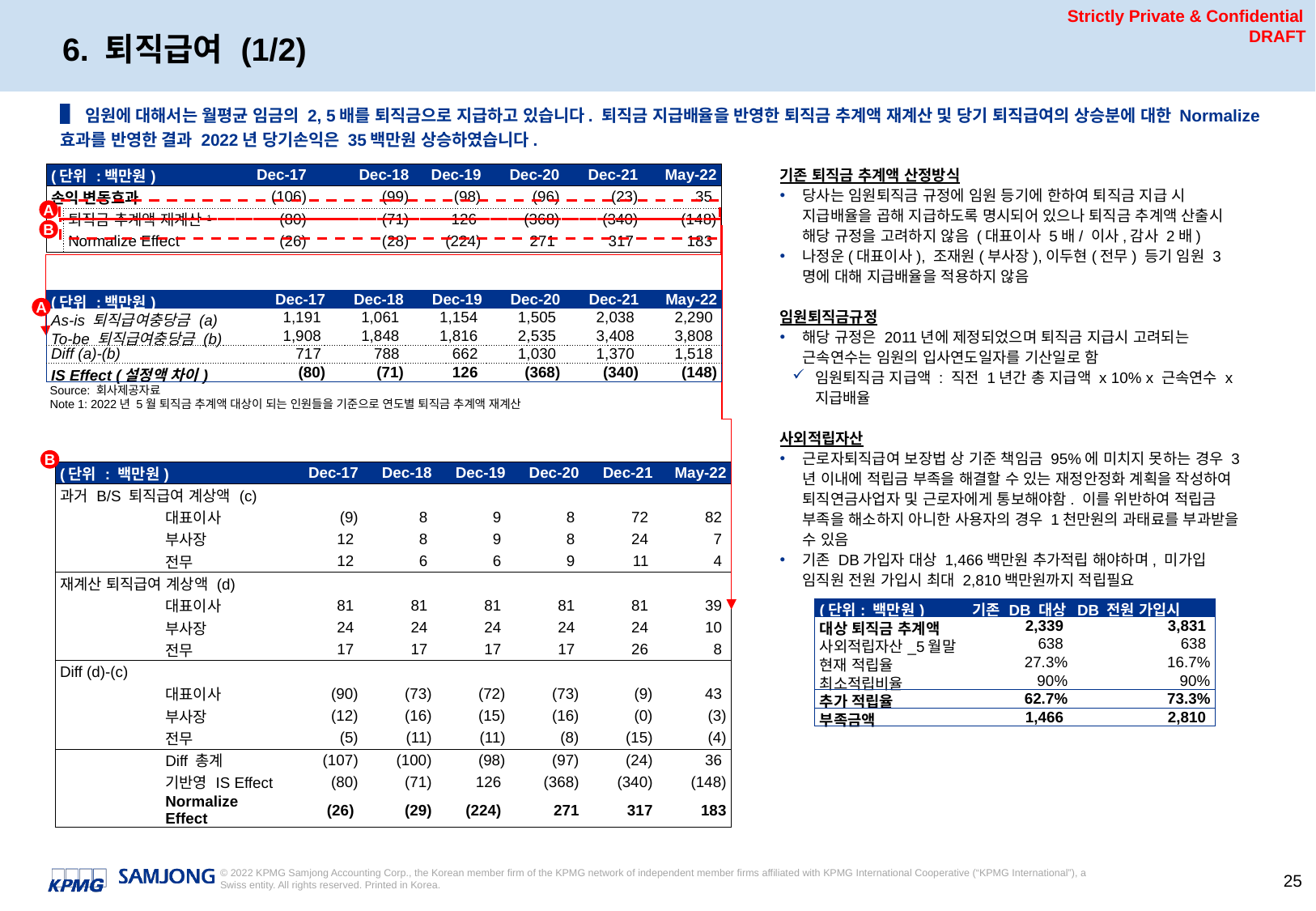

# 6. 퇴직급여 (1/2)
▌임원에 대해서는 월평균 임금의 2, 5배를 퇴직금으로 지급하고 있습니다. 퇴직금 지급배율을 반영한 퇴직금 추계액 재계산 및 당기 퇴직급여의 상승분에 대한 Normalize효과를 반영한 결과 2022년 당기손익은 35백만원 상승하였습니다.
| (단위 :백만원) |  | Dec-17 | Dec-18 | Dec-19 | Dec-20 | Dec-21 | May-22 |
| --- | --- | --- | --- | --- | --- | --- | --- |
| 손익 변동효과 |  | (106) | (99) | (98) | (96) | (23) | 35 |
|  | 퇴직금 추계액 재계산1 | (80) | (71) | 126 | (368) | (340) | (148) |
|  | Normalize Effect | (26) | (28) | (224) | 271 | 317 | 183 |
기존 퇴직금 추계액 산정방식
당사는 임원퇴직금 규정에 임원 등기에 한하여 퇴직금 지급 시 지급배율을 곱해 지급하도록 명시되어 있으나 퇴직금 추계액 산출시 해당 규정을 고려하지 않음 (대표이사 5배/ 이사,감사 2배)
나정운(대표이사), 조재원(부사장),이두현(전무) 등기 임원 3명에 대해 지급배율을 적용하지 않음

임원퇴직금규정
해당 규정은 2011년에 제정되었으며 퇴직금 지급시 고려되는 근속연수는 임원의 입사연도일자를 기산일로 함
임원퇴직금 지급액 : 직전 1년간 총 지급액 x 10% x 근속연수 x 지급배율

사외적립자산
근로자퇴직급여 보장법 상 기준 책임금 95%에 미치지 못하는 경우 3년 이내에 적립금 부족을 해결할 수 있는 재정안정화 계획을 작성하여 퇴직연금사업자 및 근로자에게 통보해야함. 이를 위반하여 적립금 부족을 해소하지 아니한 사용자의 경우 1천만원의 과태료를 부과받을 수 있음
기존 DB가입자 대상 1,466백만원 추가적립 해야하며, 미가입 임직원 전원 가입시 최대 2,810백만원까지 적립필요

A

B
| (단위 :백만원) | Dec-17 | Dec-18 | Dec-19 | Dec-20 | Dec-21 | May-22 |
| --- | --- | --- | --- | --- | --- | --- |
| As-is 퇴직급여충당금 (a) | 1,191 | 1,061 | 1,154 | 1,505 | 2,038 | 2,290 |
| To-be 퇴직급여충당금 (b) | 1,908 | 1,848 | 1,816 | 2,535 | 3,408 | 3,808 |
| Diff (a)-(b) | 717 | 788 | 662 | 1,030 | 1,370 | 1,518 |
| IS Effect (설정액 차이) | (80) | (71) | 126 | (368) | (340) | (148) |
A
Source: 회사제공자료
Note 1: 2022년 5월 퇴직금 추계액 대상이 되는 인원들을 기준으로 연도별 퇴직금 추계액 재계산
B
| (단위 : 백만원) |  |  | Dec-17 | Dec-18 | Dec-19 | Dec-20 | Dec-21 | May-22 |
| --- | --- | --- | --- | --- | --- | --- | --- | --- |
| 과거 B/S 퇴직급여 계상액 (c) |  |  |  |  |  |  |  |  |
|  | 대표이사 | 대표이사 | (9) | 8 | 9 | 8 | 72 | 82 |
|  | 부사장 | 부사장 | 12 | 8 | 9 | 8 | 24 | 7 |
|  | 전무 | 전무 | 12 | 6 | 6 | 9 | 11 | 4 |
| 재계산 퇴직급여 계상액 (d) |  |  |  |  |  |  |  |  |
|  | 대표이사 | 대표이사 | 81 | 81 | 81 | 81 | 81 | 39 |
|  | 부사장 | 부사장 | 24 | 24 | 24 | 24 | 24 | 10 |
|  | 전무 | 전무 | 17 | 17 | 17 | 17 | 26 | 8 |
| Diff (d)-(c) |  |  |  |  |  |  |  |  |
|  | 대표이사 | 대표이사 | (90) | (73) | (72) | (73) | (9) | 43 |
|  | 부사장 | 부사장 | (12) | (16) | (15) | (16) | (0) | (3) |
|  | 전무 | 전무 | (5) | (11) | (11) | (8) | (15) | (4) |
|  | Diff 총계 | Diff 총계 | (107) | (100) | (98) | (97) | (24) | 36 |
|  | 기반영 IS Effect |  | (80) | (71) | 126 | (368) | (340) | (148) |
|  | Normalize Effect | Normalize Effect | (26) | (29) | (224) | 271 | 317 | 183 |
| (단위: 백만원) | 기존 DB 대상 | DB 전원 가입시 |
| --- | --- | --- |
| 대상 퇴직금 추계액 | 2,339 | 3,831 |
| 사외적립자산\_5월말 | 638 | 638 |
| 현재 적립율 | 27.3% | 16.7% |
| 최소적립비율 | 90% | 90% |
| 추가 적립율 | 62.7% | 73.3% |
| 부족금액 | 1,466 | 2,810 |